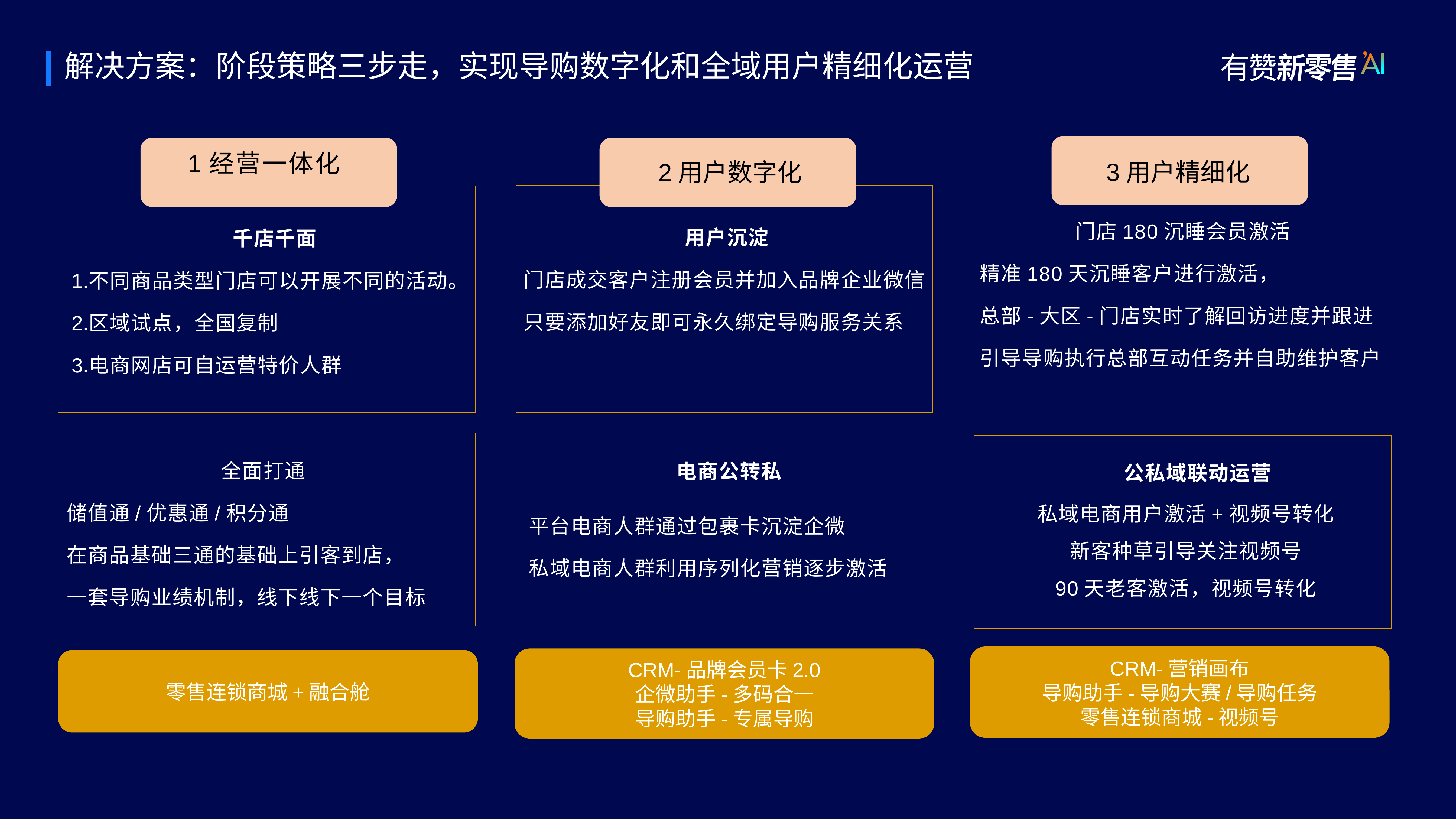

解决方案：阶段策略三步走，实现导购数字化和全域用户精细化运营

1经营一体化
3用户精细化
2用户数字化

门店180沉睡会员激活
精准180天沉睡客户进行激活，
总部-大区-门店实时了解回访进度并跟进
引导导购执行总部互动任务并自助维护客户
用户沉淀
门店成交客户注册会员并加入品牌企业微信
只要添加好友即可永久绑定导购服务关系

千店千面
不同商品类型门店可以开展不同的活动。
区域试点，全国复制
电商网店可自运营特价人群

全面打通
储值通/优惠通/积分通
在商品基础三通的基础上引客到店，
一套导购业绩机制，线下线下一个目标
电商公转私
公私域联动运营
私域电商用户激活+视频号转化
新客种草引导关注视频号
90天老客激活，视频号转化
平台电商人群通过包裹卡沉淀企微
私域电商人群利用序列化营销逐步激活
CRM-营销画布
导购助手-导购大赛/导购任务
零售连锁商城-视频号
CRM-品牌会员卡2.0
企微助手-多码合一
导购助手-专属导购
零售连锁商城+融合舱